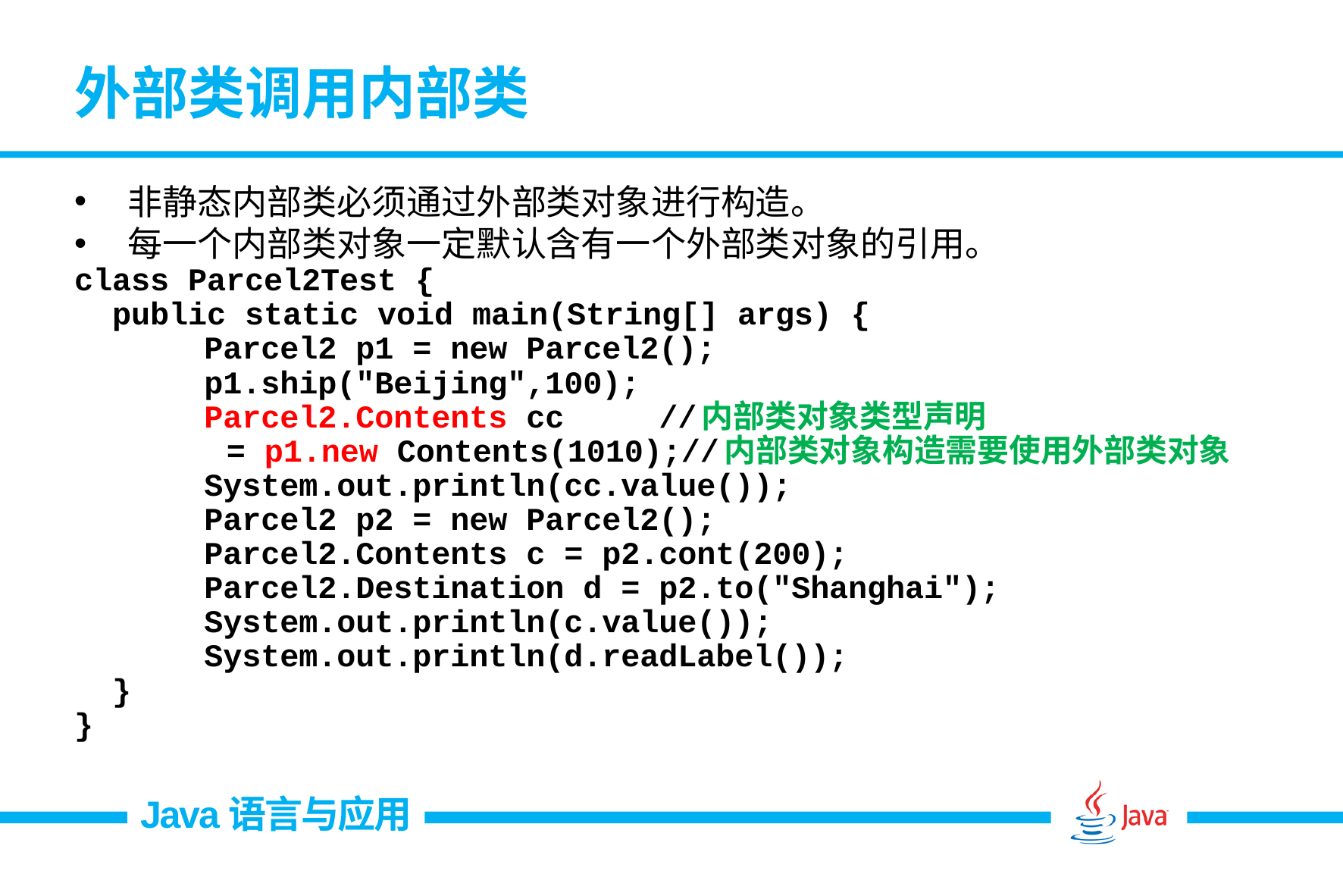

# 外部类调用内部类
非静态内部类必须通过外部类对象进行构造。
每一个内部类对象一定默认含有一个外部类对象的引用。
class Parcel2Test {
  public static void main(String[] args) {
    		Parcel2 p1 = new Parcel2();
    		p1.ship("Beijing",100);
    		Parcel2.Contents cc     //内部类对象类型声明
             = p1.new Contents(1010);//内部类对象构造需要使用外部类对象
    		System.out.println(cc.value());
    		Parcel2 p2 = new Parcel2();
    		Parcel2.Contents c = p2.cont(200);
    		Parcel2.Destination d = p2.to("Shanghai");
    		System.out.println(c.value());
    		System.out.println(d.readLabel());
  }
}